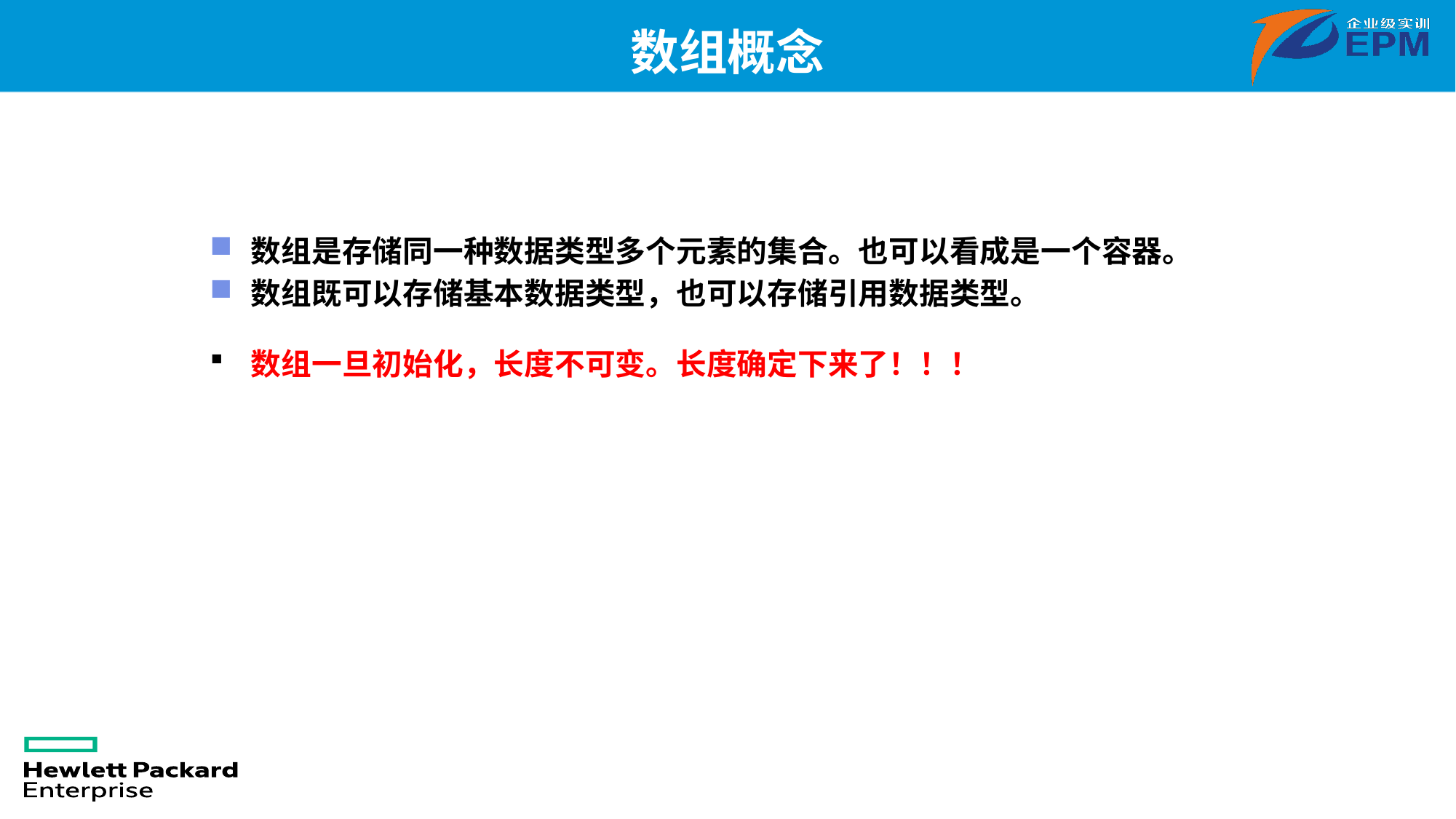

# 数组概念
数组是存储同一种数据类型多个元素的集合。也可以看成是一个容器。
数组既可以存储基本数据类型，也可以存储引用数据类型。
数组一旦初始化，长度不可变。长度确定下来了！！！